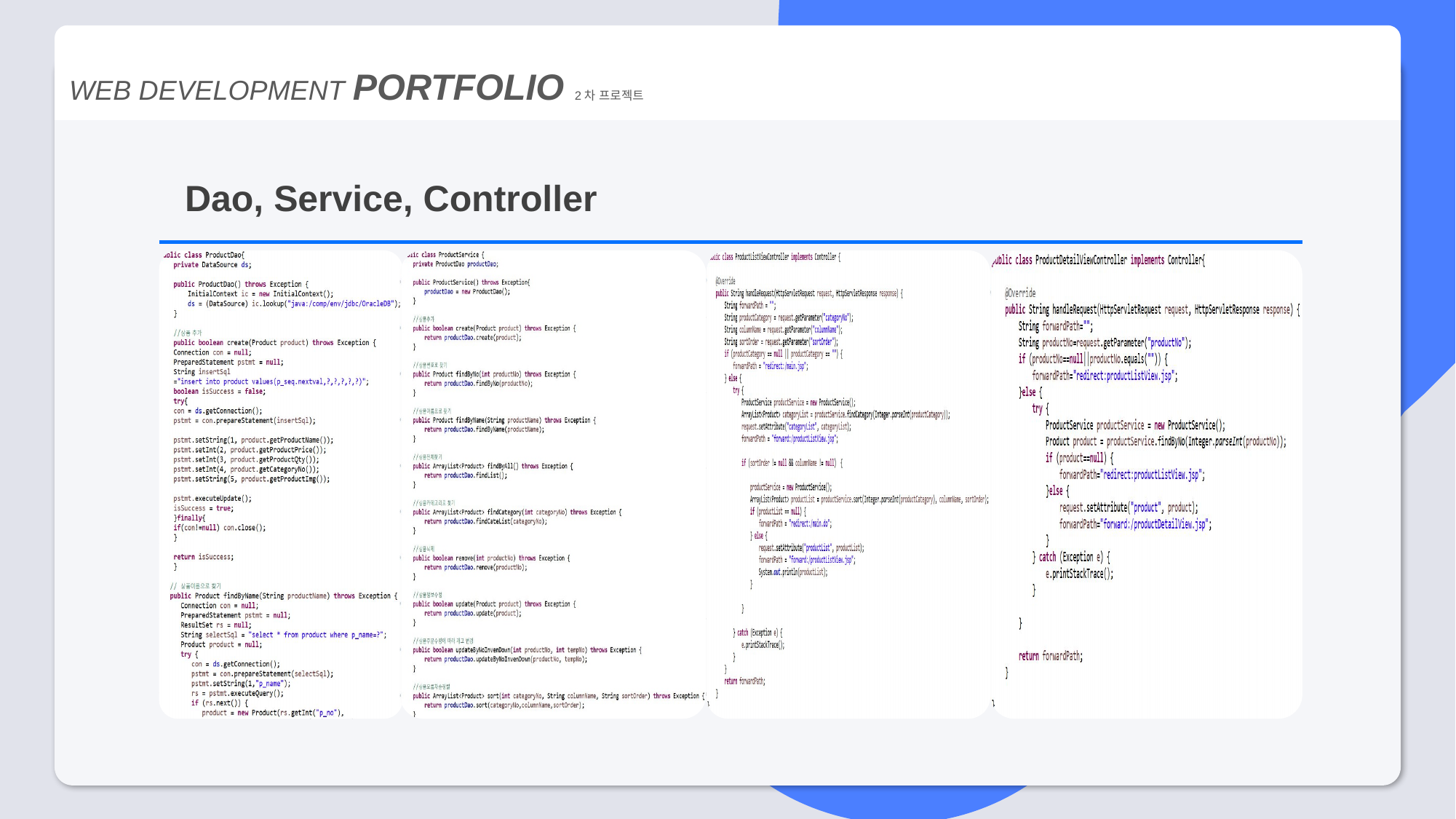

WEB DEVELOPMENT PORTFOLIO 2차 프로젝트

| Dao, Service, Controller |
| --- |
|  |
|  |
|  |
|  |
|  |
|  |
|  |